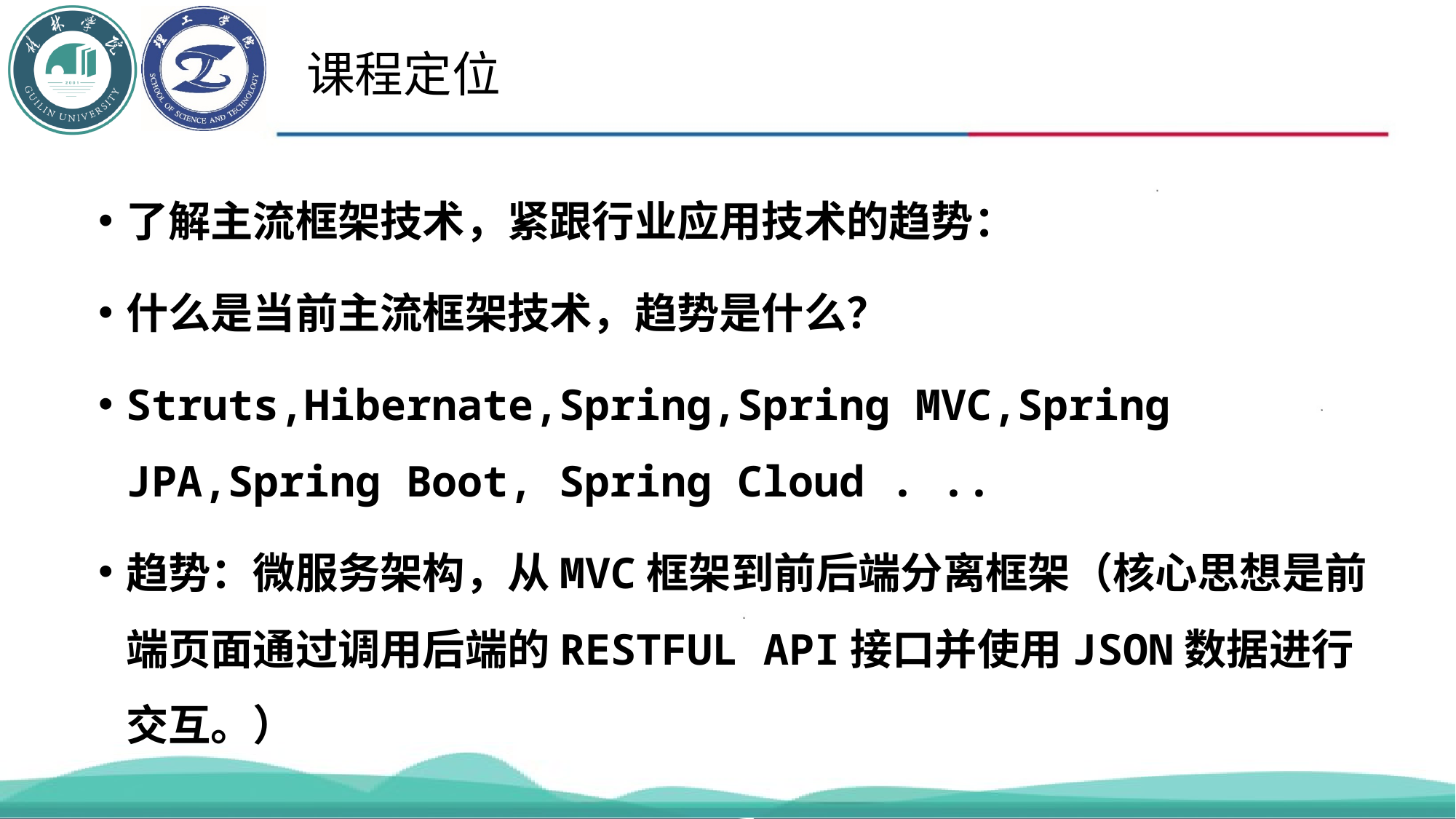

# 课程定位
了解主流框架技术，紧跟行业应用技术的趋势：
什么是当前主流框架技术，趋势是什么？
Struts,Hibernate,Spring,Spring MVC,Spring JPA,Spring Boot, Spring Cloud . ..
趋势：微服务架构，从MVC框架到前后端分离框架（核心思想是前端页面通过调用后端的RESTFUL API接口并使用JSON数据进行交互。）